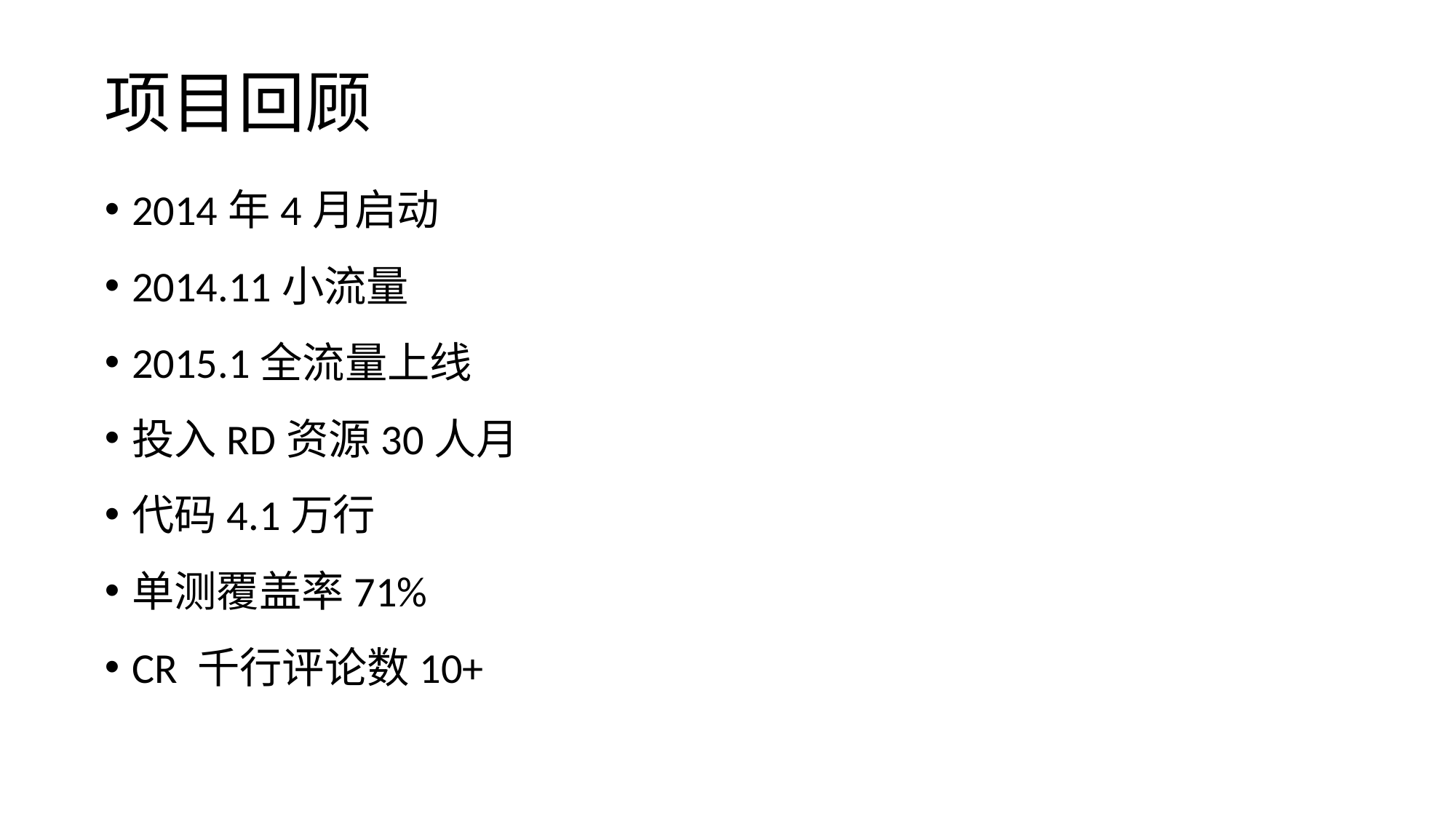

# 项目回顾
2014年4月启动
2014.11小流量
2015.1全流量上线
投入RD资源30人月
代码4.1万行
单测覆盖率71%
CR 千行评论数10+